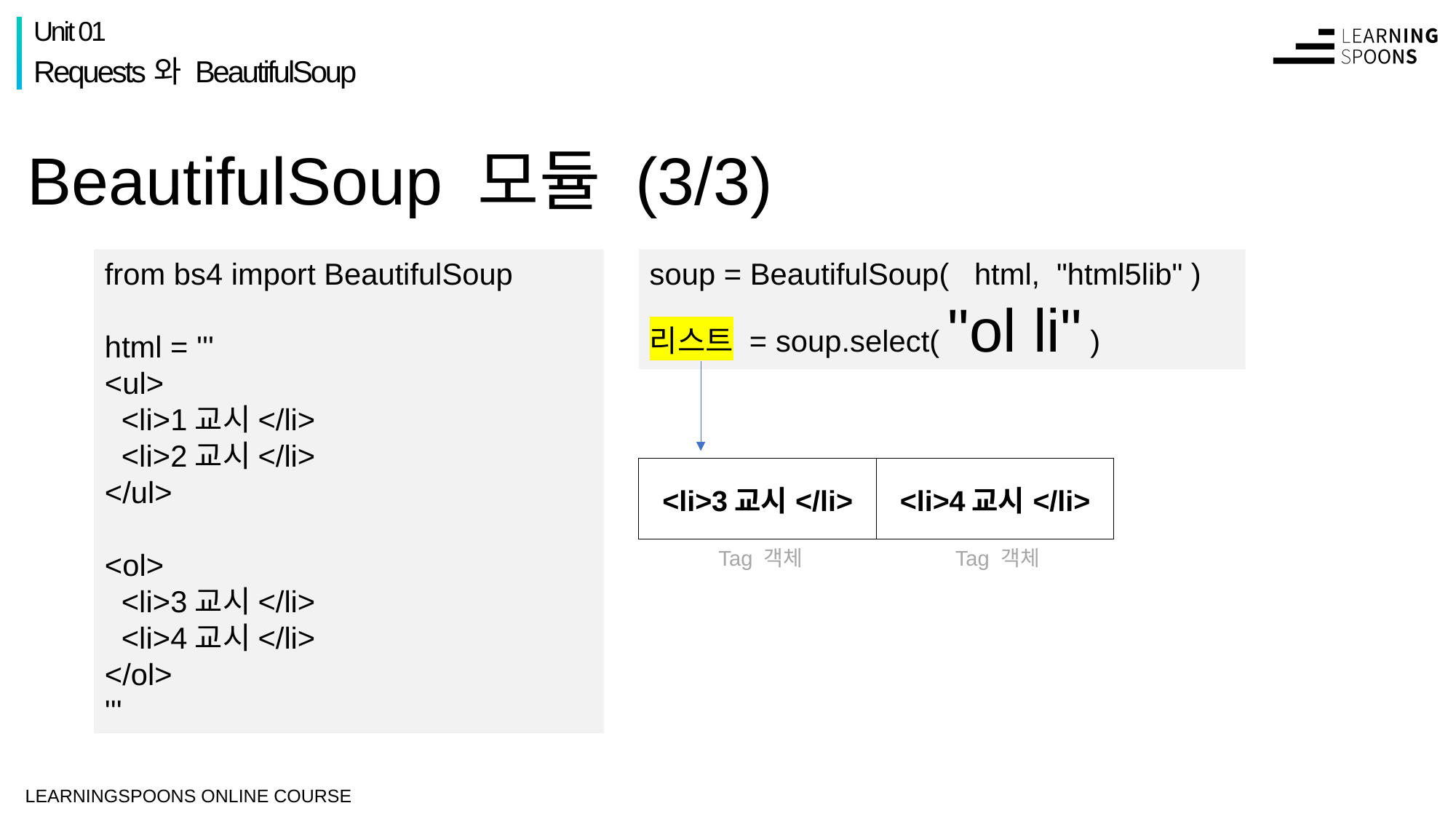

Unit 01
Requests와 BeautifulSoup
# BeautifulSoup 모듈 (3/3)
from bs4 import BeautifulSoup

html = '''
<ul>
  <li>1교시</li>
  <li>2교시</li>
</ul>

<ol>
  <li>3교시</li>
  <li>4교시</li>
</ol>
'''
soup = BeautifulSoup(   html,  "html5lib" )
리스트 = soup.select( "ol li" )
| <li>3교시</li> | <li>4교시</li> |
| --- | --- |
Tag 객체
Tag 객체